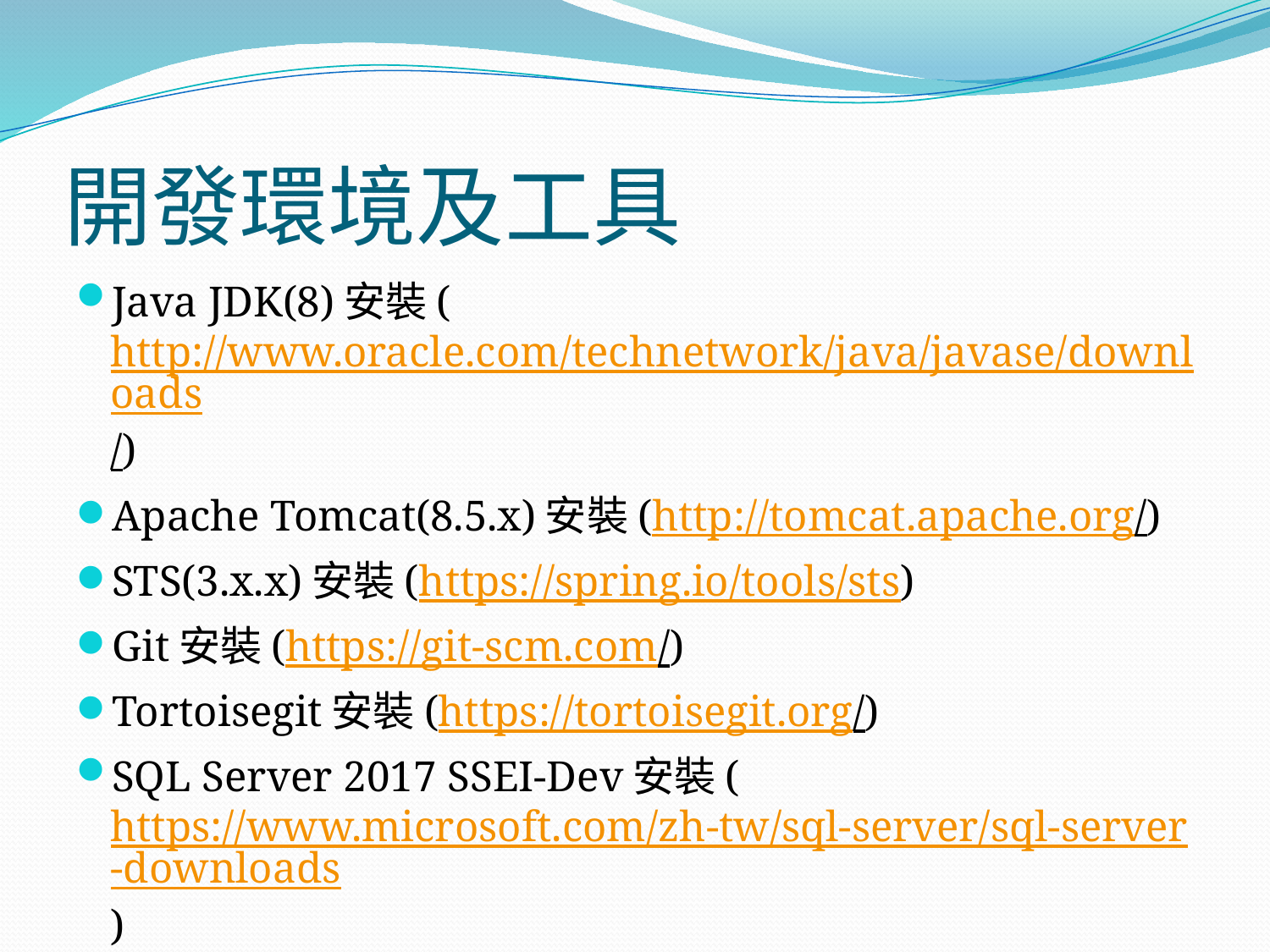

# 開發環境及工具
Java JDK(8)安裝(http://www.oracle.com/technetwork/java/javase/downloads/)
Apache Tomcat(8.5.x)安裝(http://tomcat.apache.org/)
STS(3.x.x)安裝(https://spring.io/tools/sts)
Git安裝(https://git-scm.com/)
Tortoisegit安裝(https://tortoisegit.org/)
SQL Server 2017 SSEI-Dev安裝(https://www.microsoft.com/zh-tw/sql-server/sql-server-downloads)